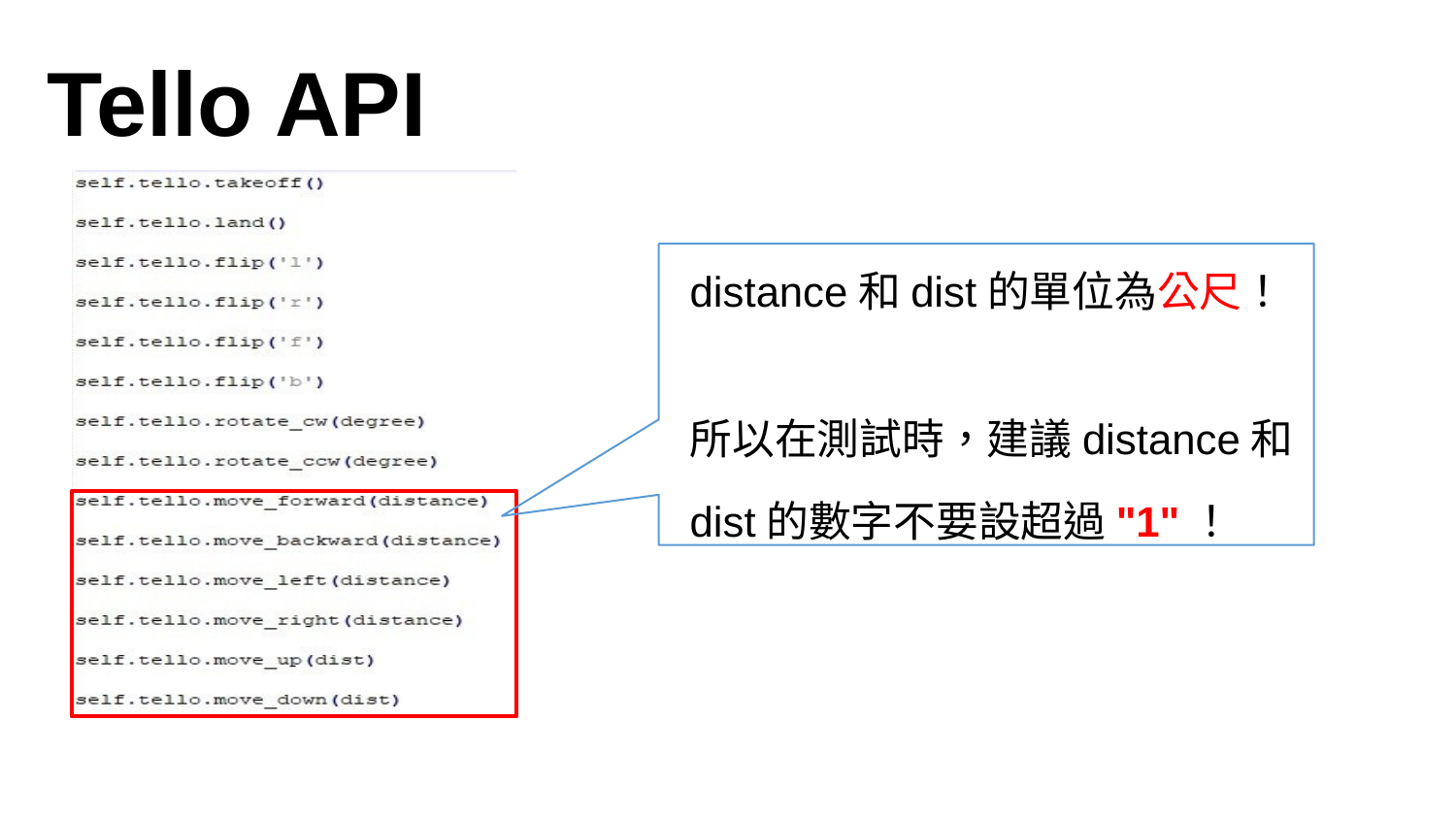

# Tello API

distance和dist的單位為公尺！

所以在測試時，建議distance和
dist的數字不要設超過"1"！
20